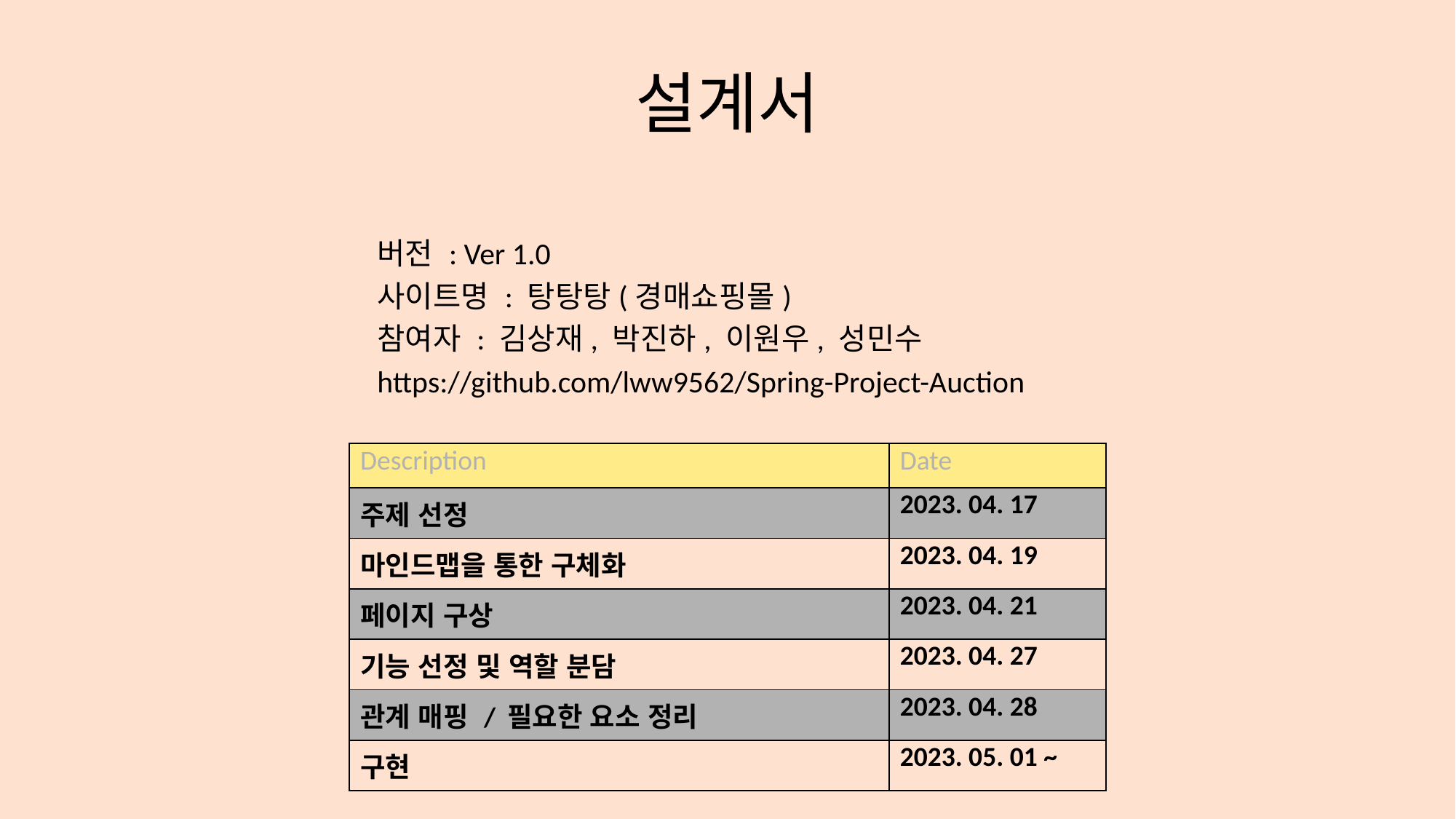

# 설계서
버전 : Ver 1.0
사이트명 : 탕탕탕(경매쇼핑몰)
참여자 : 김상재, 박진하, 이원우, 성민수
https://github.com/lww9562/Spring-Project-Auction
| Description | Date |
| --- | --- |
| 주제 선정 | 2023. 04. 17 |
| 마인드맵을 통한 구체화 | 2023. 04. 19 |
| 페이지 구상 | 2023. 04. 21 |
| 기능 선정 및 역할 분담 | 2023. 04. 27 |
| 관계 매핑 / 필요한 요소 정리 | 2023. 04. 28 |
| 구현 | 2023. 05. 01 ~ |